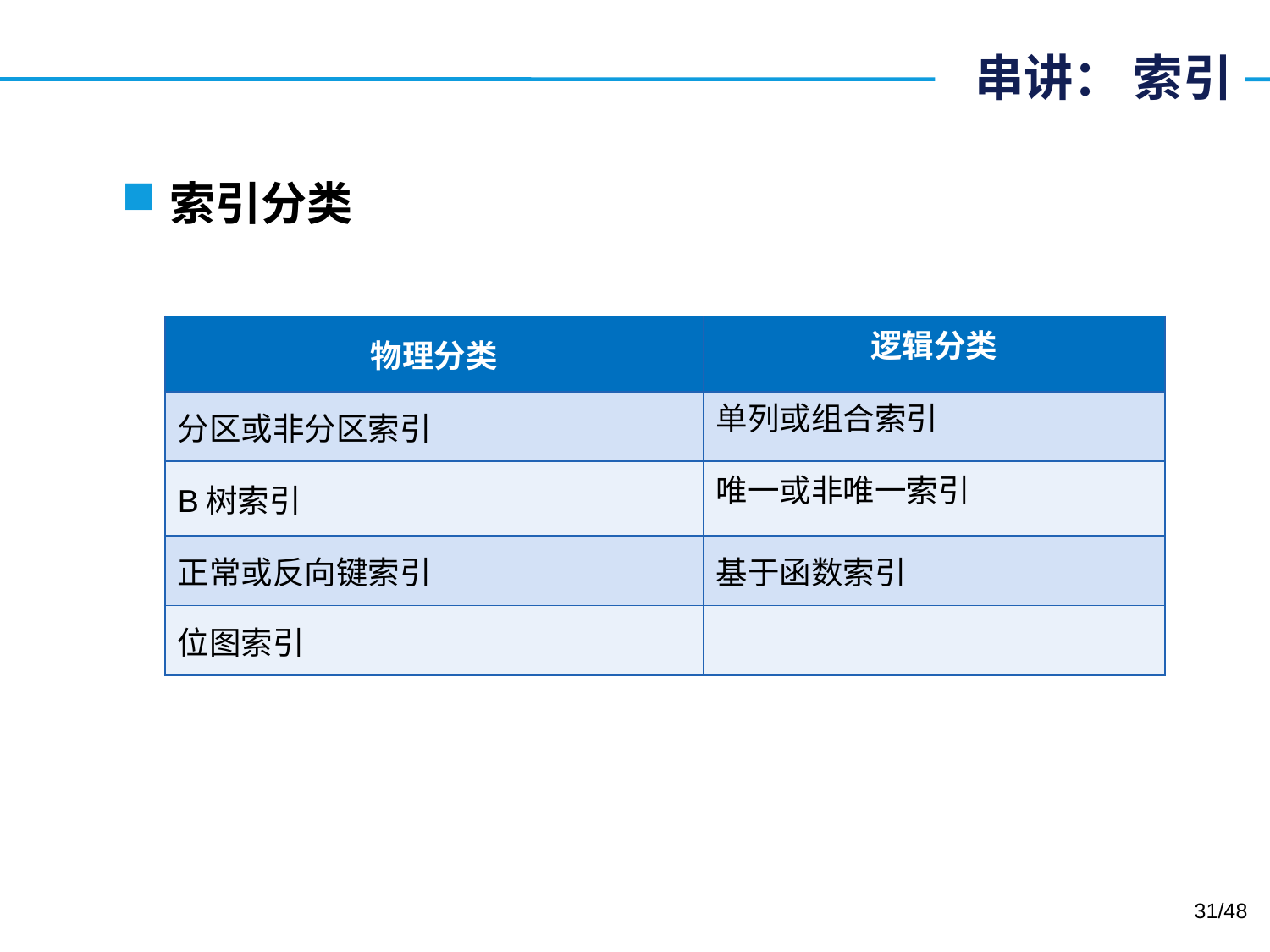

# 串讲： 索引
索引分类
| 物理分类 | 逻辑分类 |
| --- | --- |
| 分区或非分区索引 | 单列或组合索引 |
| B树索引 | 唯一或非唯一索引 |
| 正常或反向键索引 | 基于函数索引 |
| 位图索引 |  |
31/48